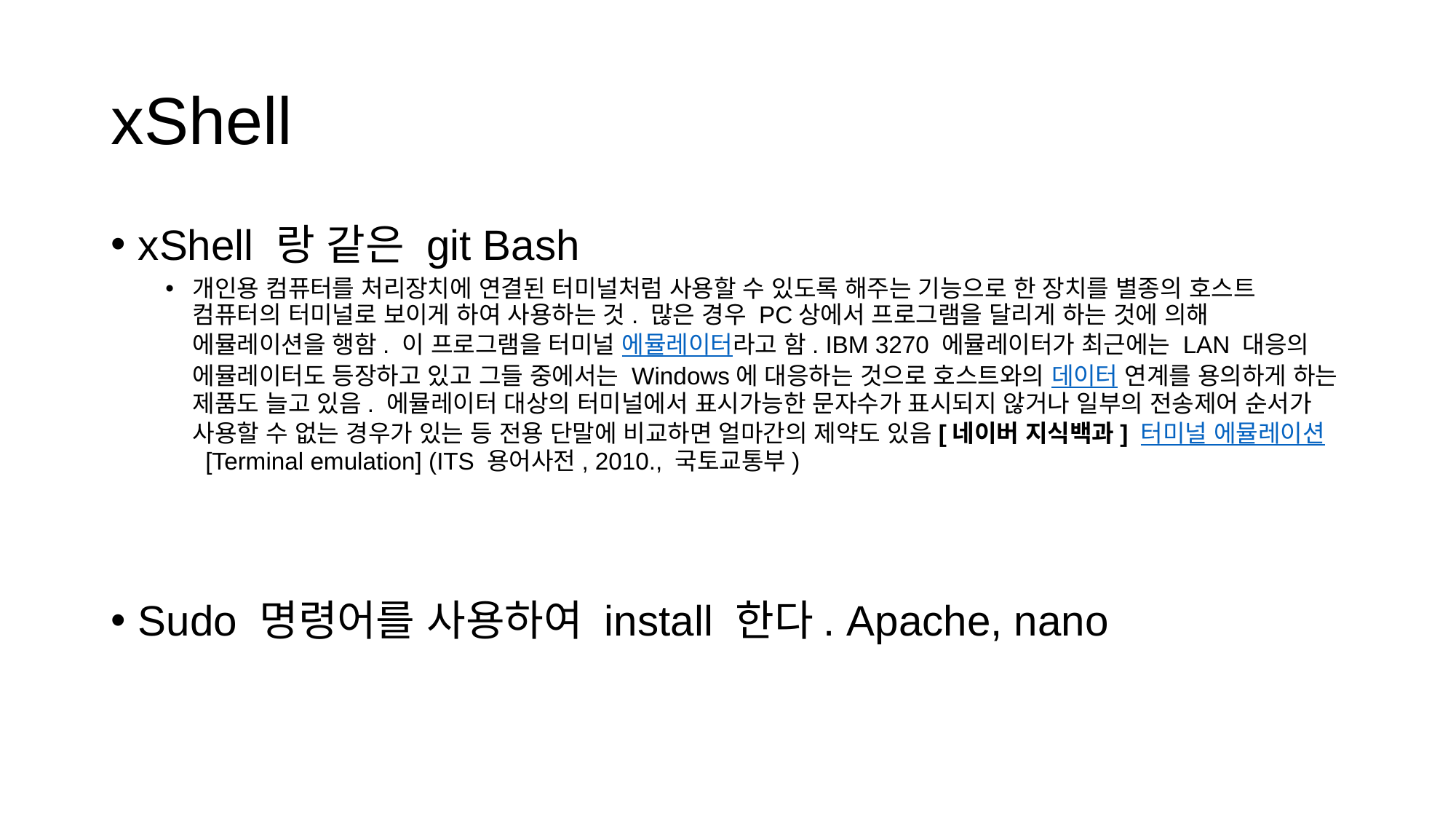

# xShell
xShell 랑 같은 git Bash
개인용 컴퓨터를 처리장치에 연결된 터미널처럼 사용할 수 있도록 해주는 기능으로 한 장치를 별종의 호스트 컴퓨터의 터미널로 보이게 하여 사용하는 것. 많은 경우 PC상에서 프로그램을 달리게 하는 것에 의해 에뮬레이션을 행함. 이 프로그램을 터미널 에뮬레이터라고 함. IBM 3270 에뮬레이터가 최근에는 LAN 대응의 에뮬레이터도 등장하고 있고 그들 중에서는 Windows에 대응하는 것으로 호스트와의 데이터 연계를 용의하게 하는 제품도 늘고 있음. 에뮬레이터 대상의 터미널에서 표시가능한 문자수가 표시되지 않거나 일부의 전송제어 순서가 사용할 수 없는 경우가 있는 등 전용 단말에 비교하면 얼마간의 제약도 있음[네이버 지식백과] 터미널 에뮬레이션 [Terminal emulation] (ITS 용어사전, 2010., 국토교통부)

Sudo 명령어를 사용하여 install 한다. Apache, nano